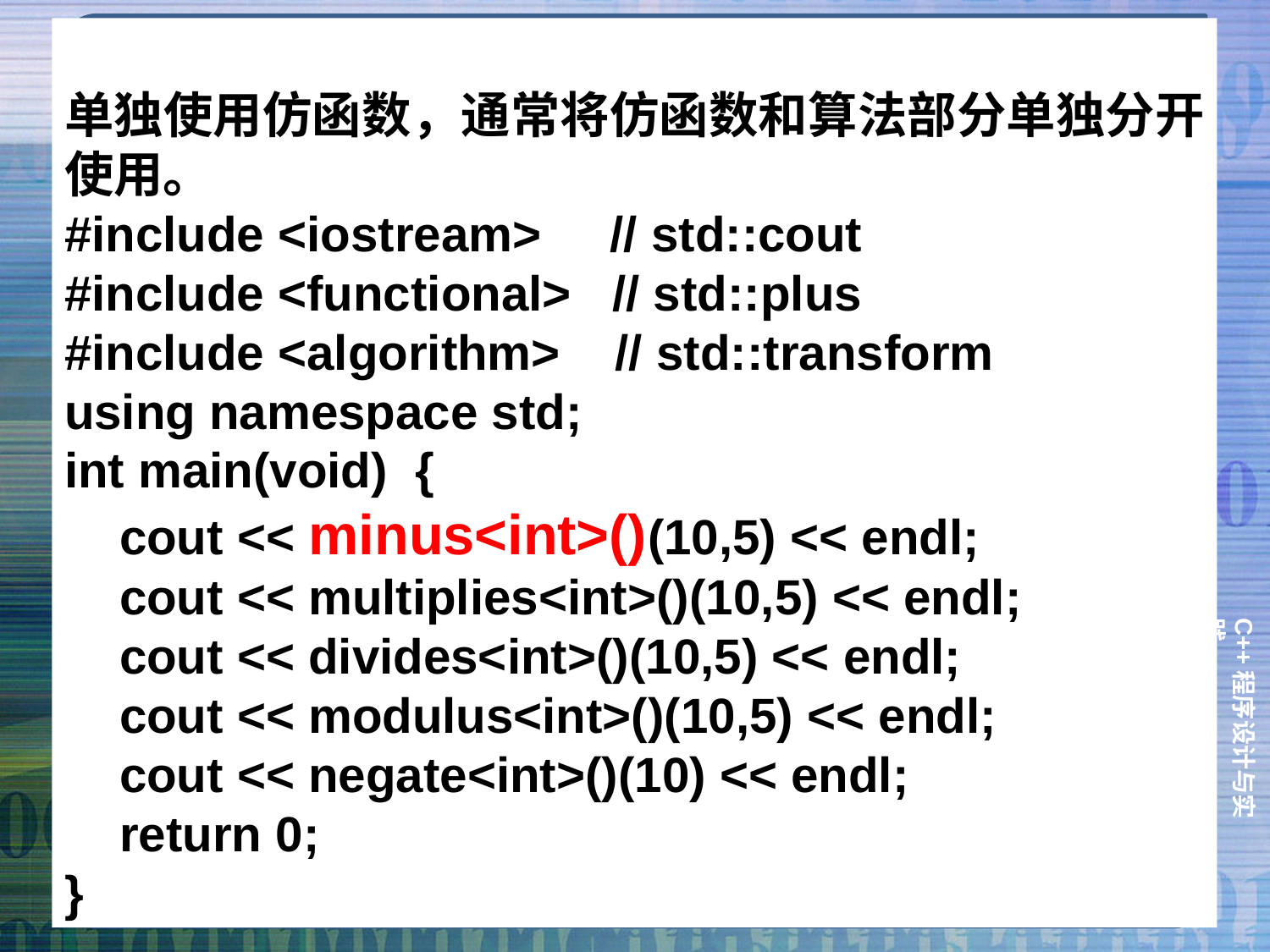

单独使用仿函数，通常将仿函数和算法部分单独分开使用。
#include <iostream>     // std::cout
#include <functional>   // std::plus
#include <algorithm>    // std::transform
using namespace std;
int main(void)  {
    cout << minus<int>()(10,5) << endl;
    cout << multiplies<int>()(10,5) << endl;
    cout << divides<int>()(10,5) << endl;
    cout << modulus<int>()(10,5) << endl;
    cout << negate<int>()(10) << endl;
    return 0;
}
# C++函数对象，伪函数